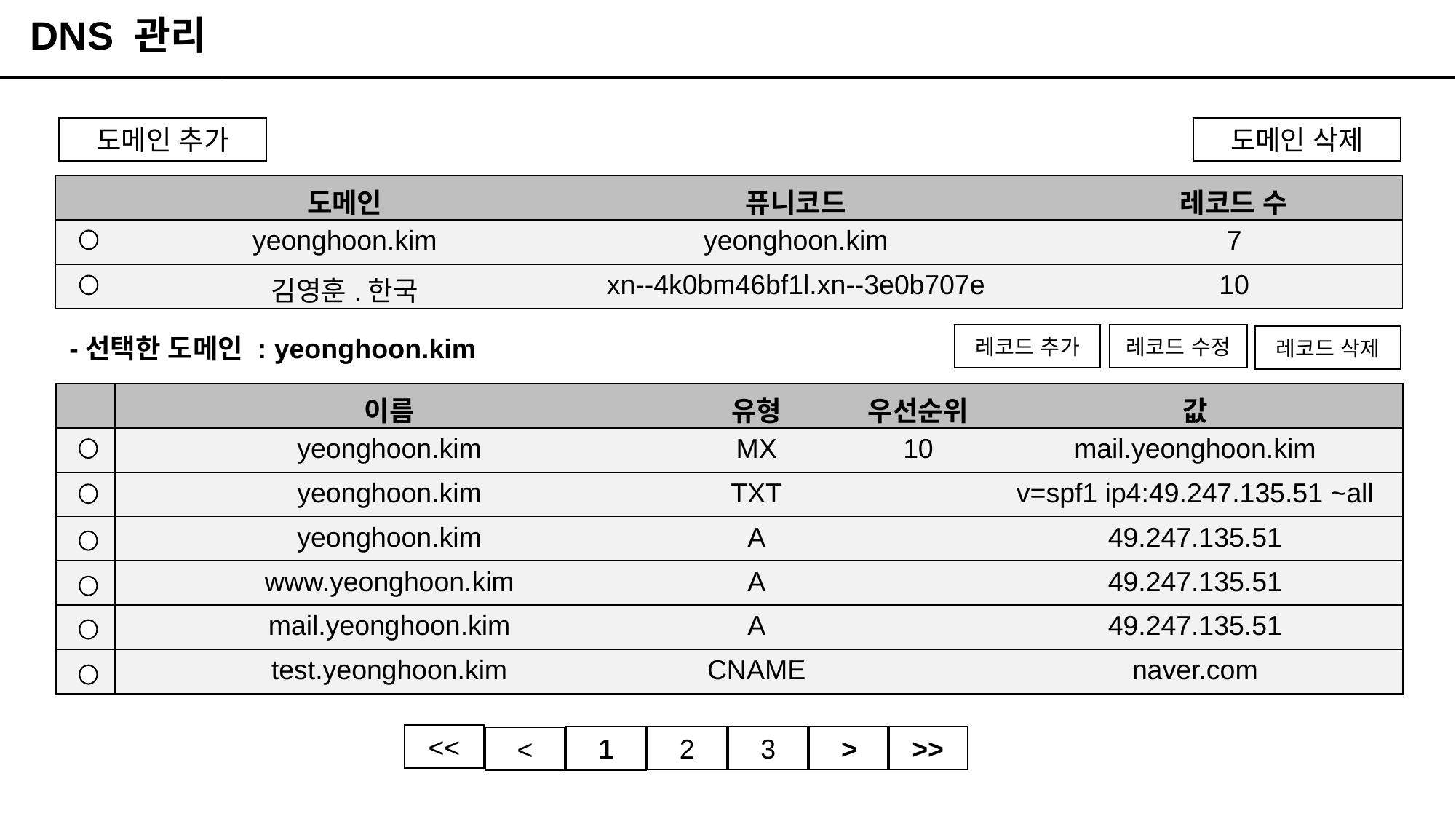

DNS 관리
도메인 추가
도메인 삭제
|  | 도메인 | 퓨니코드 | 레코드 수 |
| --- | --- | --- | --- |
|  | yeonghoon.kim | yeonghoon.kim | 7 |
|  | 김영훈.한국 | xn--4k0bm46bf1l.xn--3e0b707e | 10 |

레코드 추가
레코드 수정
-선택한 도메인 : yeonghoon.kim
레코드 삭제
|  | 이름 | 유형 | 우선순위 | 값 |
| --- | --- | --- | --- | --- |
|  | yeonghoon.kim | MX | 10 | mail.yeonghoon.kim |
|  | yeonghoon.kim | TXT |  | v=spf1 ip4:49.247.135.51 ~all |
|  | yeonghoon.kim | A |  | 49.247.135.51 |
|  | www.yeonghoon.kim | A |  | 49.247.135.51 |
|  | mail.yeonghoon.kim | A |  | 49.247.135.51 |
|  | test.yeonghoon.kim | CNAME |  | naver.com |

<<
>>
2
3
>
1
<